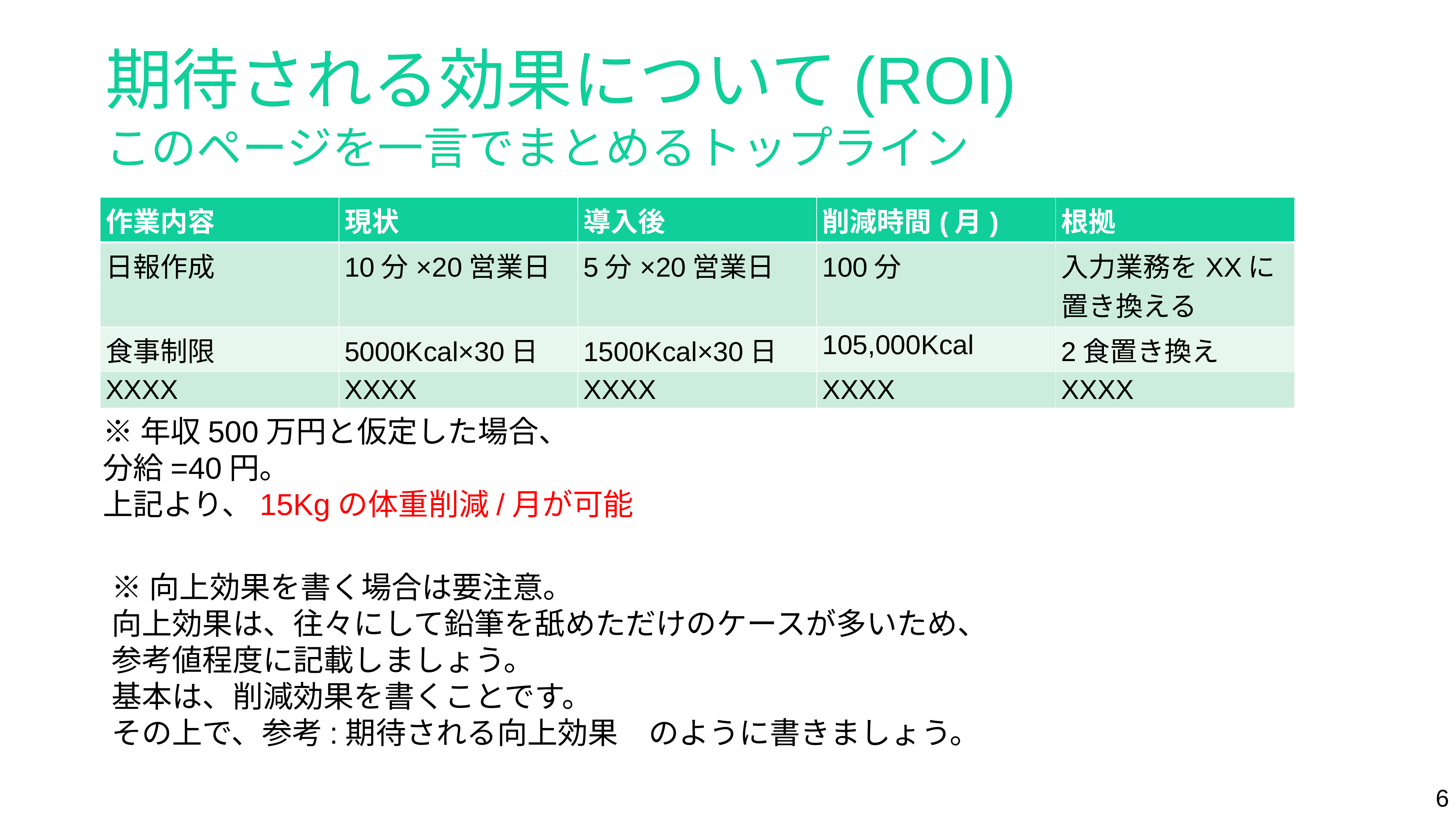

# 期待される効果について(ROI)
このページを一言でまとめるトップライン
| 作業内容 | 現状 | 導入後 | 削減時間(月) | 根拠 |
| --- | --- | --- | --- | --- |
| 日報作成 | 10分×20営業日 | 5分×20営業日 | 100分 | 入力業務をXXに置き換える |
| 食事制限 | 5000Kcal×30日 | 1500Kcal×30日 | 105,000Kcal | 2食置き換え |
| XXXX | XXXX | XXXX | XXXX | XXXX |
※年収500万円と仮定した場合、
分給=40円。
上記より、15Kgの体重削減/月が可能
※向上効果を書く場合は要注意。
向上効果は、往々にして鉛筆を舐めただけのケースが多いため、
参考値程度に記載しましょう。
基本は、削減効果を書くことです。
その上で、参考:期待される向上効果　のように書きましょう。
6